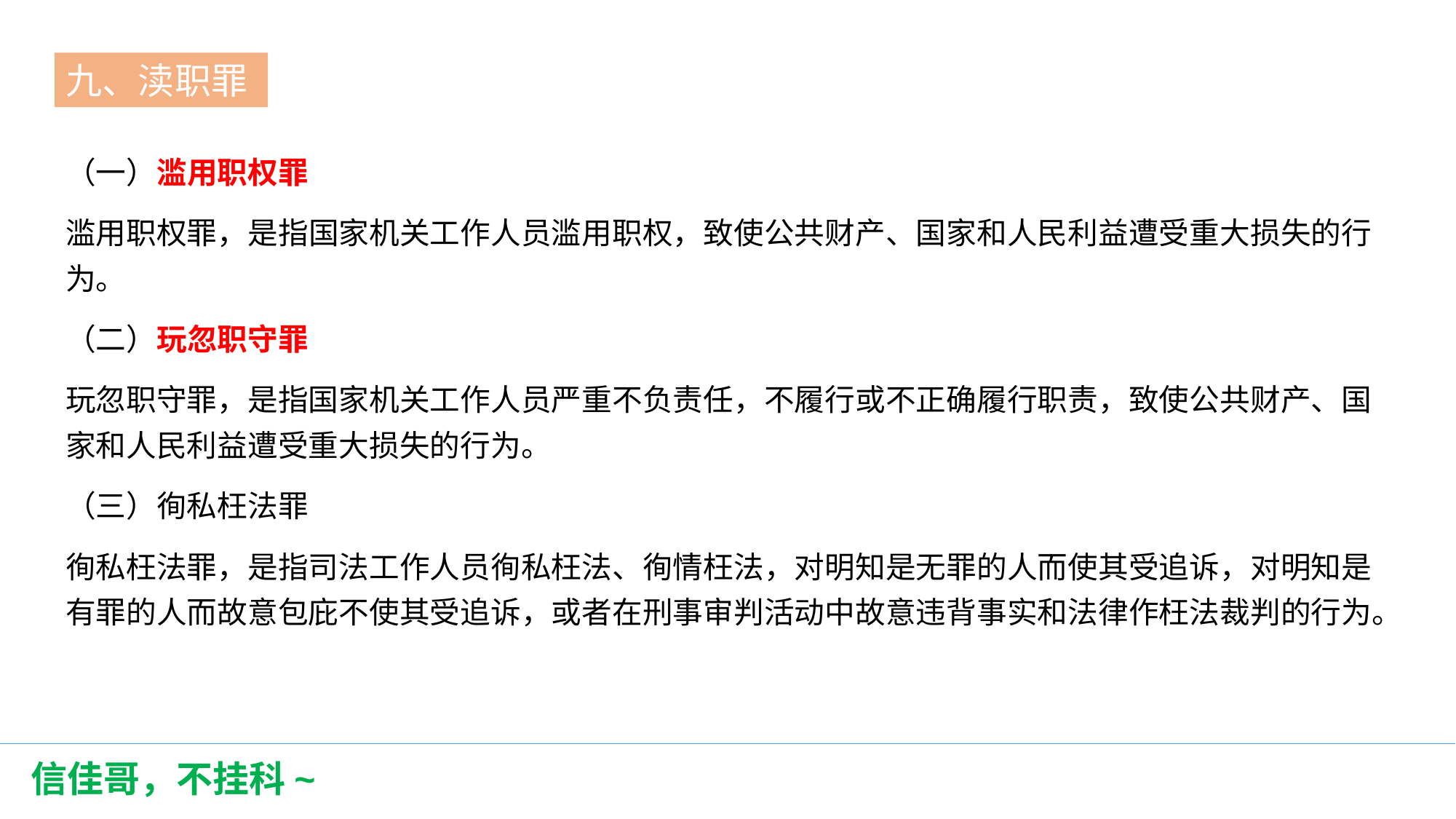

九、渎职罪
第一节
（一）滥用职权罪
滥用职权罪，是指国家机关工作人员滥用职权，致使公共财产、国家和人民利益遭受重大损失的行为。
（二）玩忽职守罪
玩忽职守罪，是指国家机关工作人员严重不负责任，不履行或不正确履行职责，致使公共财产、国家和人民利益遭受重大损失的行为。
（三）徇私枉法罪
徇私枉法罪，是指司法工作人员徇私枉法、徇情枉法，对明知是无罪的人而使其受追诉，对明知是有罪的人而故意包庇不使其受追诉，或者在刑事审判活动中故意违背事实和法律作枉法裁判的行为。